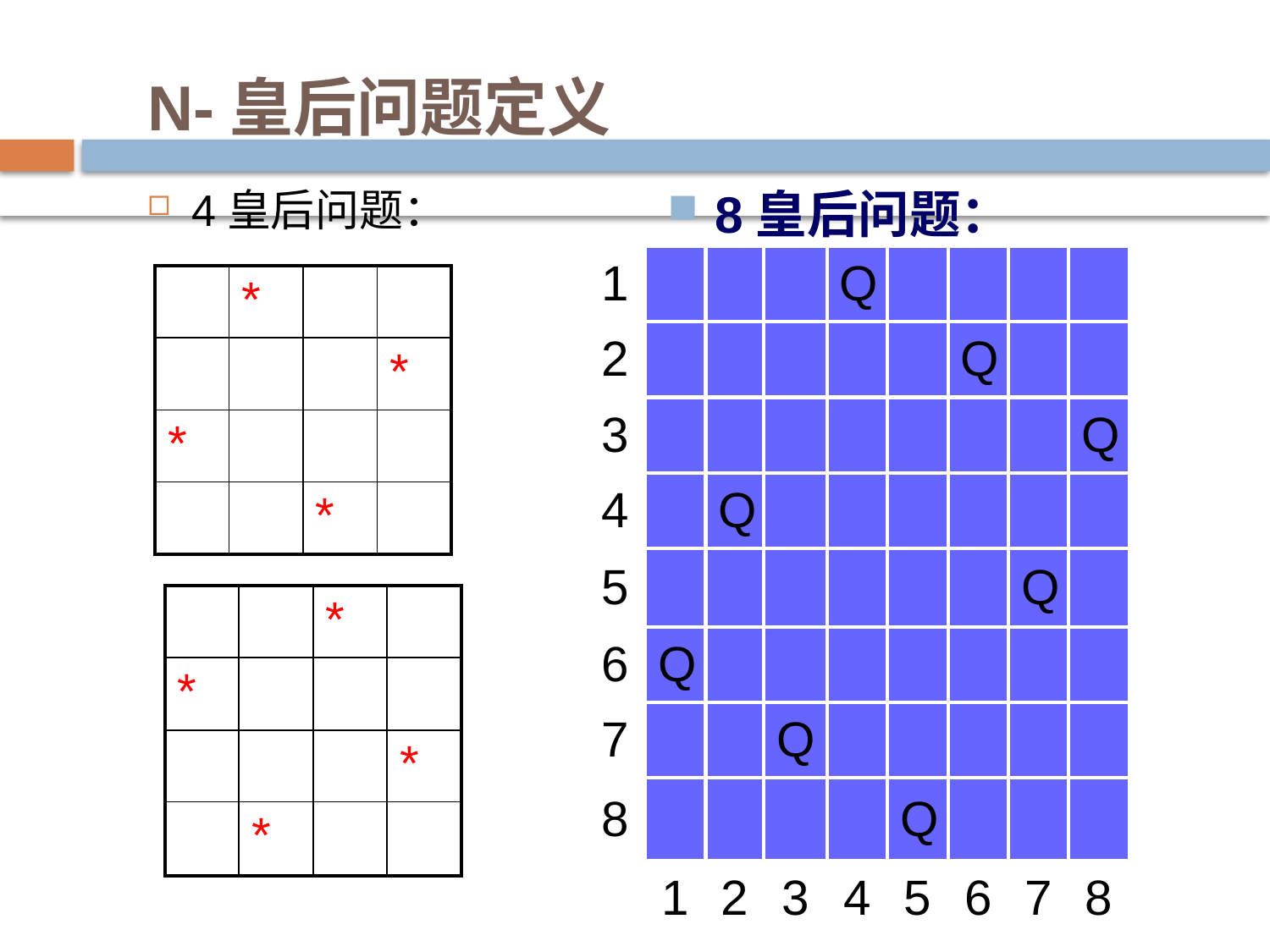

# N-皇后问题定义
4皇后问题：
8皇后问题：
| 1 |  |  |  | Q |  |  |  |  |
| --- | --- | --- | --- | --- | --- | --- | --- | --- |
| 2 |  |  |  |  |  | Q |  |  |
| 3 |  |  |  |  |  |  |  | Q |
| 4 |  | Q |  |  |  |  |  |  |
| 5 |  |  |  |  |  |  | Q |  |
| 6 | Q |  |  |  |  |  |  |  |
| 7 |  |  | Q |  |  |  |  |  |
| 8 |  |  |  |  | Q |  |  |  |
|  | 1 | 2 | 3 | 4 | 5 | 6 | 7 | 8 |
|  | \* |  |  |
| --- | --- | --- | --- |
|  |  |  | \* |
| \* |  |  |  |
|  |  | \* |  |
|  |  | \* |  |
| --- | --- | --- | --- |
| \* |  |  |  |
|  |  |  | \* |
|  | \* |  |  |